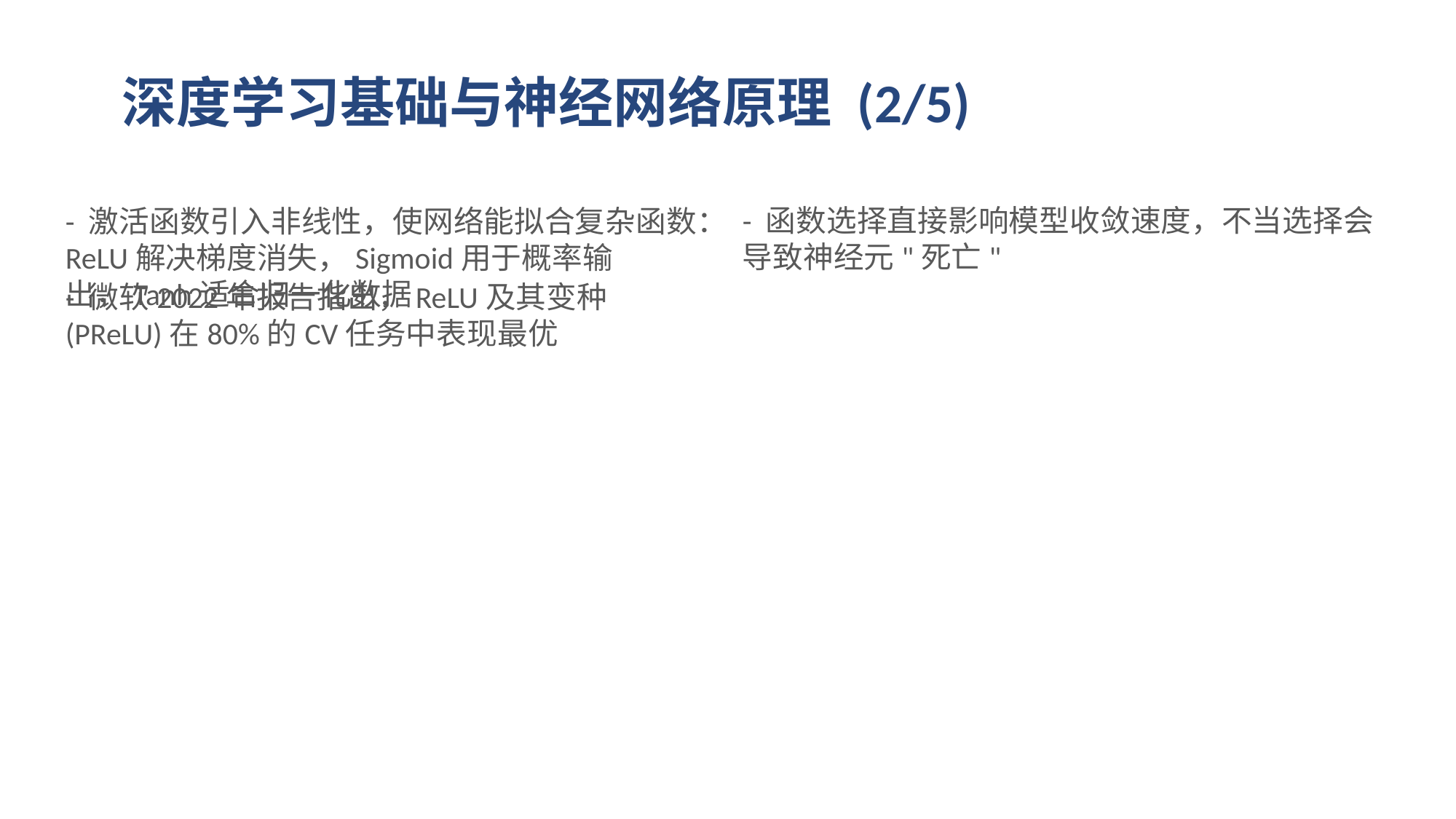

# 深度学习基础与神经网络原理 (2/5)

- 激活函数引入非线性，使网络能拟合复杂函数：ReLU解决梯度消失，Sigmoid用于概率输出，Tanh适合归一化数据

- 函数选择直接影响模型收敛速度，不当选择会导致神经元"死亡"

- 微软2022年报告指出，ReLU及其变种(PReLU)在80%的CV任务中表现最优